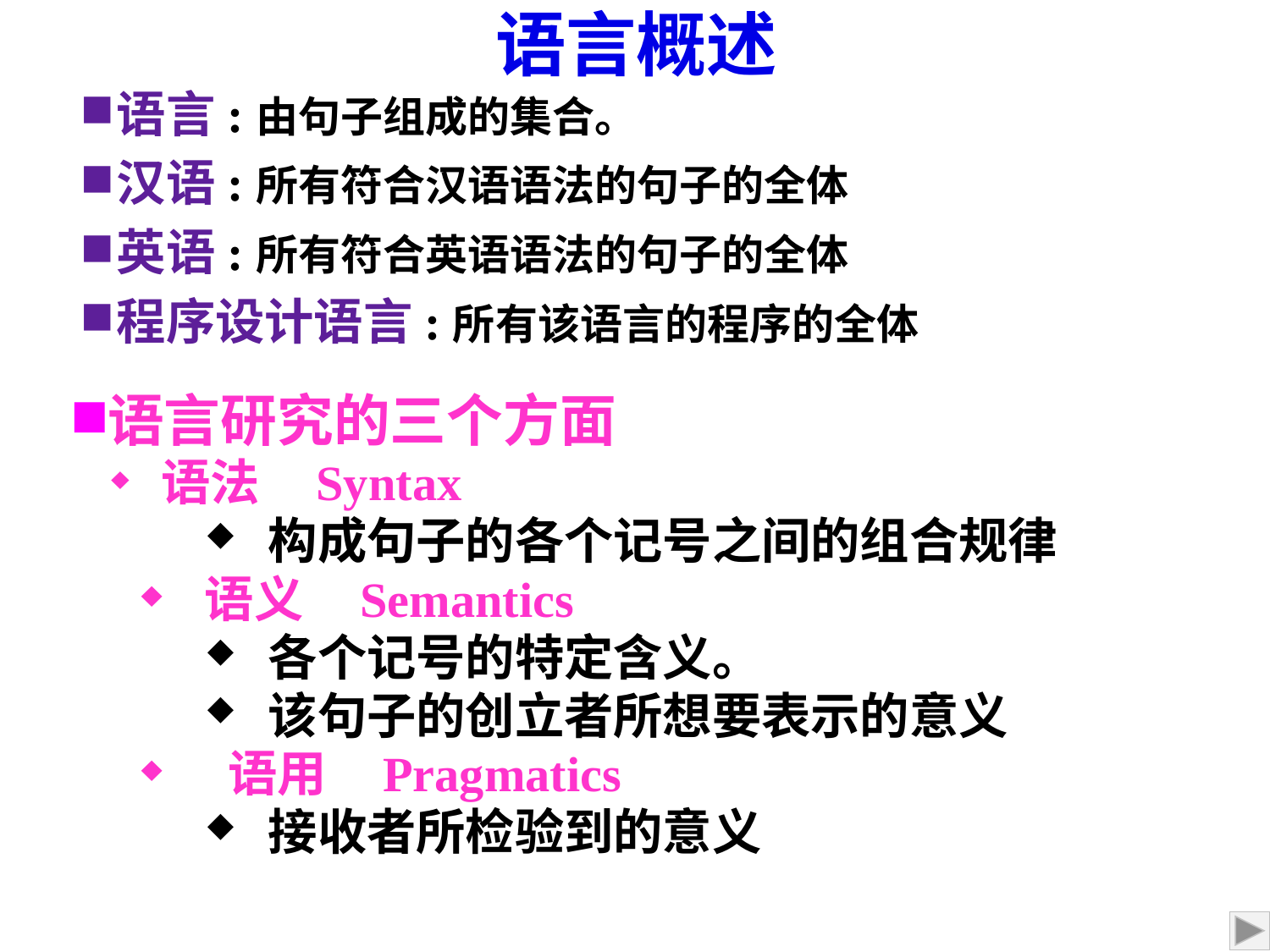

# 语言概述
语言:由句子组成的集合。
汉语:所有符合汉语语法的句子的全体
英语:所有符合英语语法的句子的全体
程序设计语言:所有该语言的程序的全体
语言研究的三个方面
 语法    Syntax
构成句子的各个记号之间的组合规律
语义    Semantics
各个记号的特定含义。
该句子的创立者所想要表示的意义
 语用    Pragmatics
接收者所检验到的意义